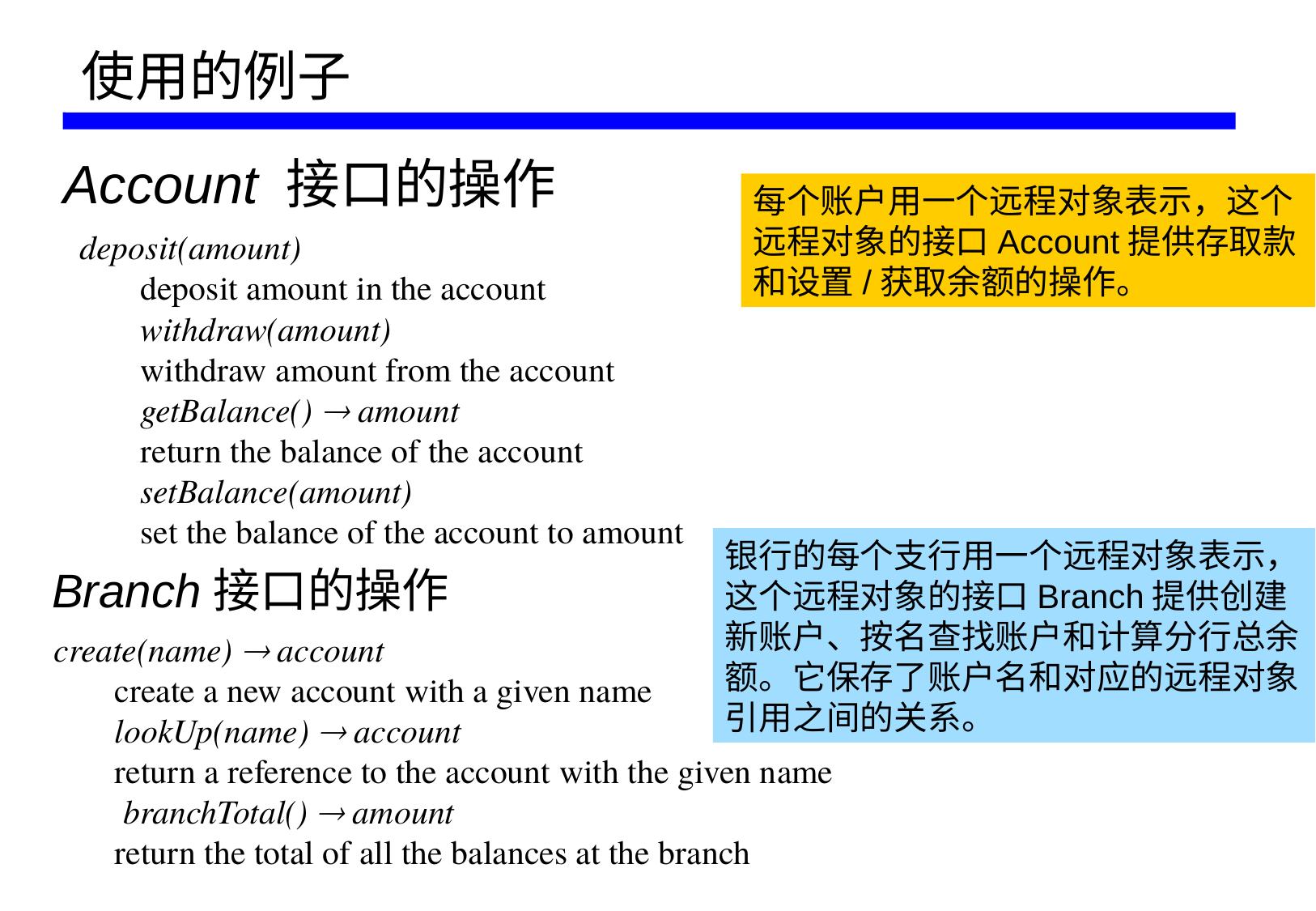

使用的例子
# Account 接口的操作
每个账户用一个远程对象表示，这个远程对象的接口Account提供存取款和设置/获取余额的操作。
deposit(amount)
deposit amount in the account
withdraw(amount)
withdraw amount from the account
getBalance() → amount
return the balance of the account
setBalance(amount)
set the balance of the account to amount
银行的每个支行用一个远程对象表示，这个远程对象的接口Branch提供创建新账户、按名查找账户和计算分行总余额。它保存了账户名和对应的远程对象引用之间的关系。
Branch接口的操作
create(name) → account
create a new account with a given name
lookUp(name) → account
return a reference to the account with the given name
 branchTotal() → amount
return the total of all the balances at the branch